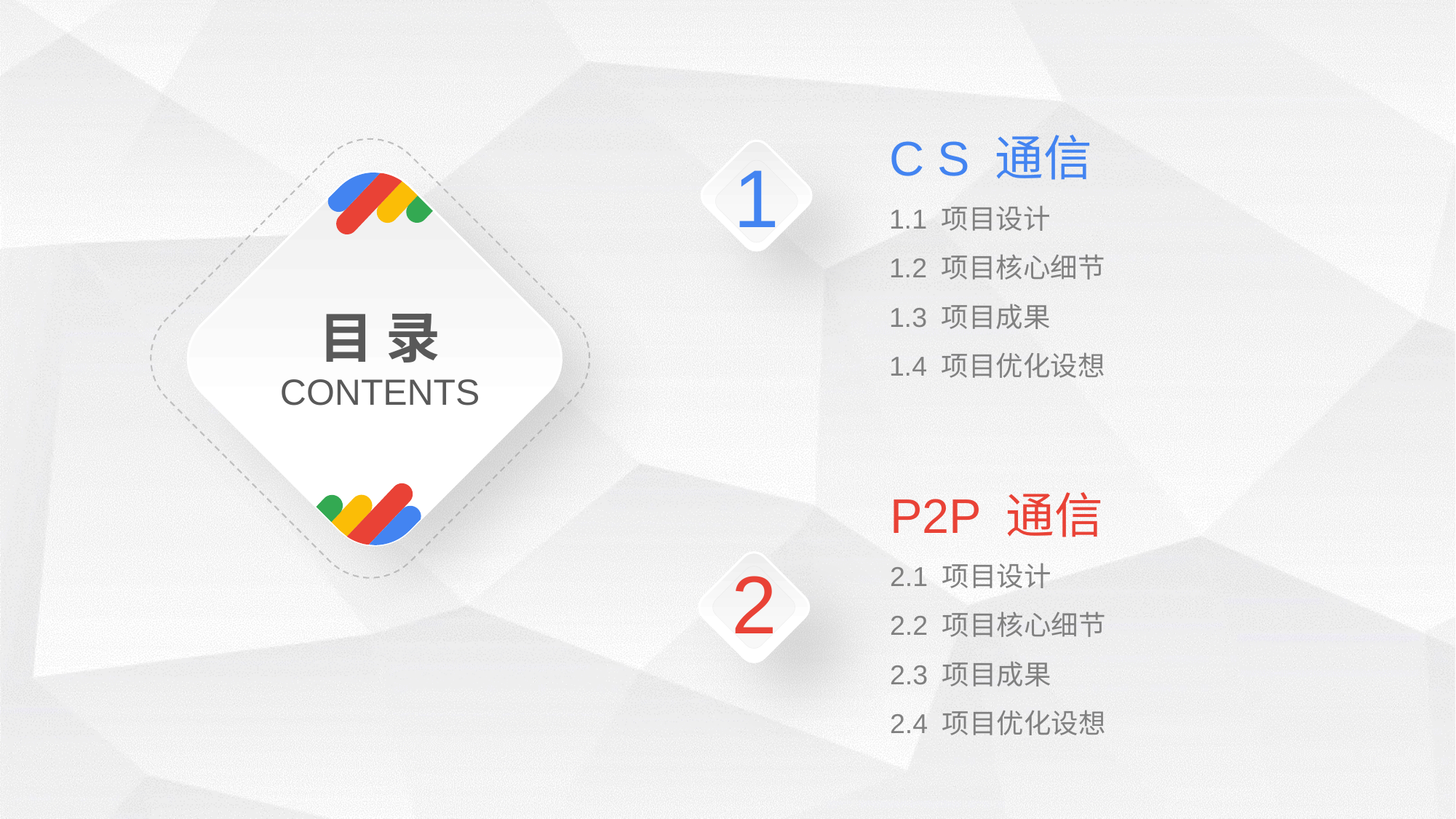

C S 通信
1.1 项目设计
1.2 项目核心细节
1.3 项目成果
1.4 项目优化设想
1

目 录
CONTENTS
P2P 通信
2.1 项目设计
2.2 项目核心细节
2.3 项目成果
2.4 项目优化设想
2